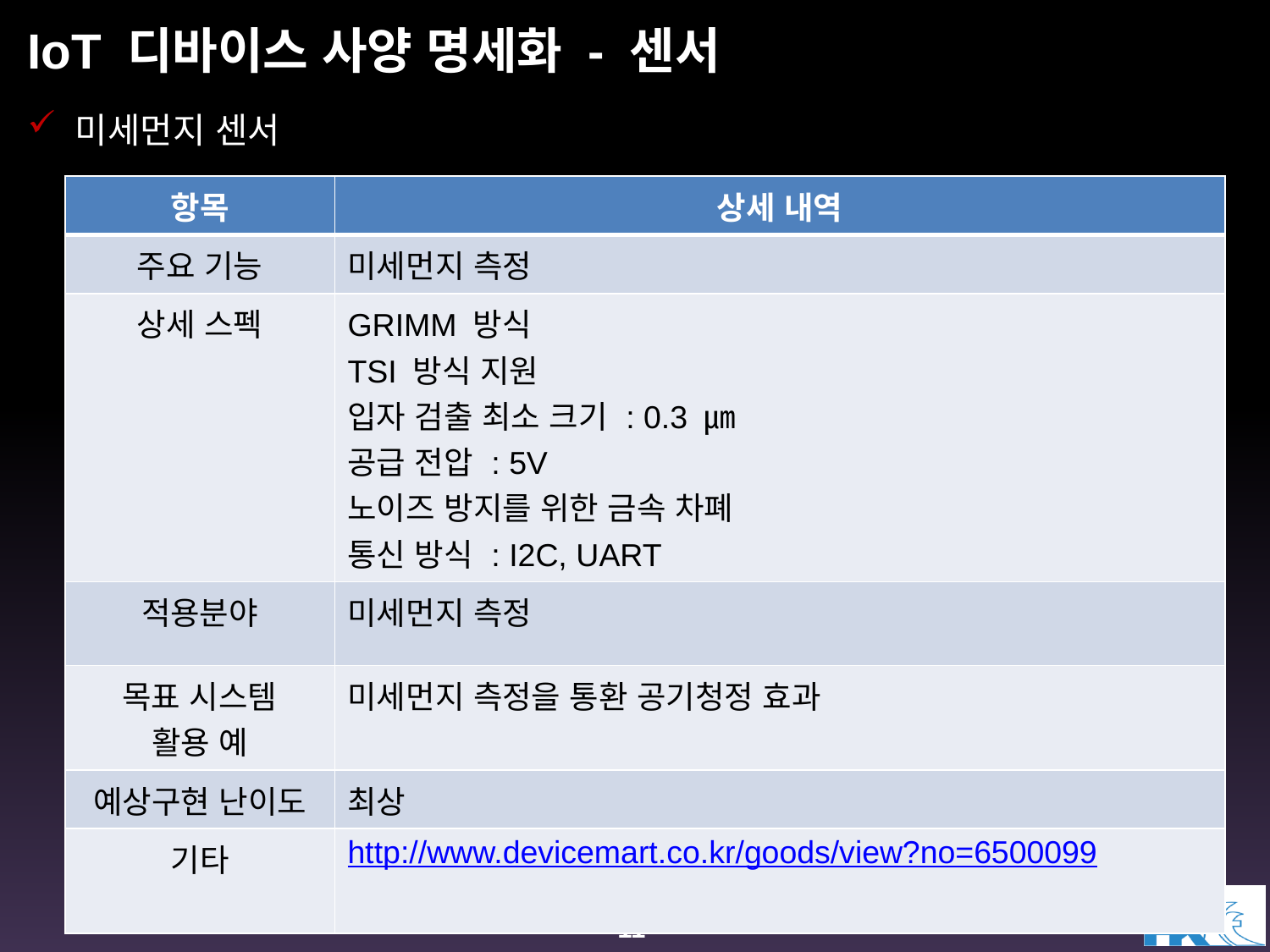

# IoT 디바이스 사양 명세화 - 센서
미세먼지 센서
| 항목 | 상세 내역 |
| --- | --- |
| 주요 기능 | 미세먼지 측정 |
| 상세 스펙 | GRIMM 방식 TSI 방식 지원 입자 검출 최소 크기 : 0.3 ㎛ 공급 전압 : 5V 노이즈 방지를 위한 금속 차폐 통신 방식 : I2C, UART |
| 적용분야 | 미세먼지 측정 |
| 목표 시스템 활용 예 | 미세먼지 측정을 통환 공기청정 효과 |
| 예상구현 난이도 | 최상 |
| 기타 | http://www.devicemart.co.kr/goods/view?no=6500099 |
11